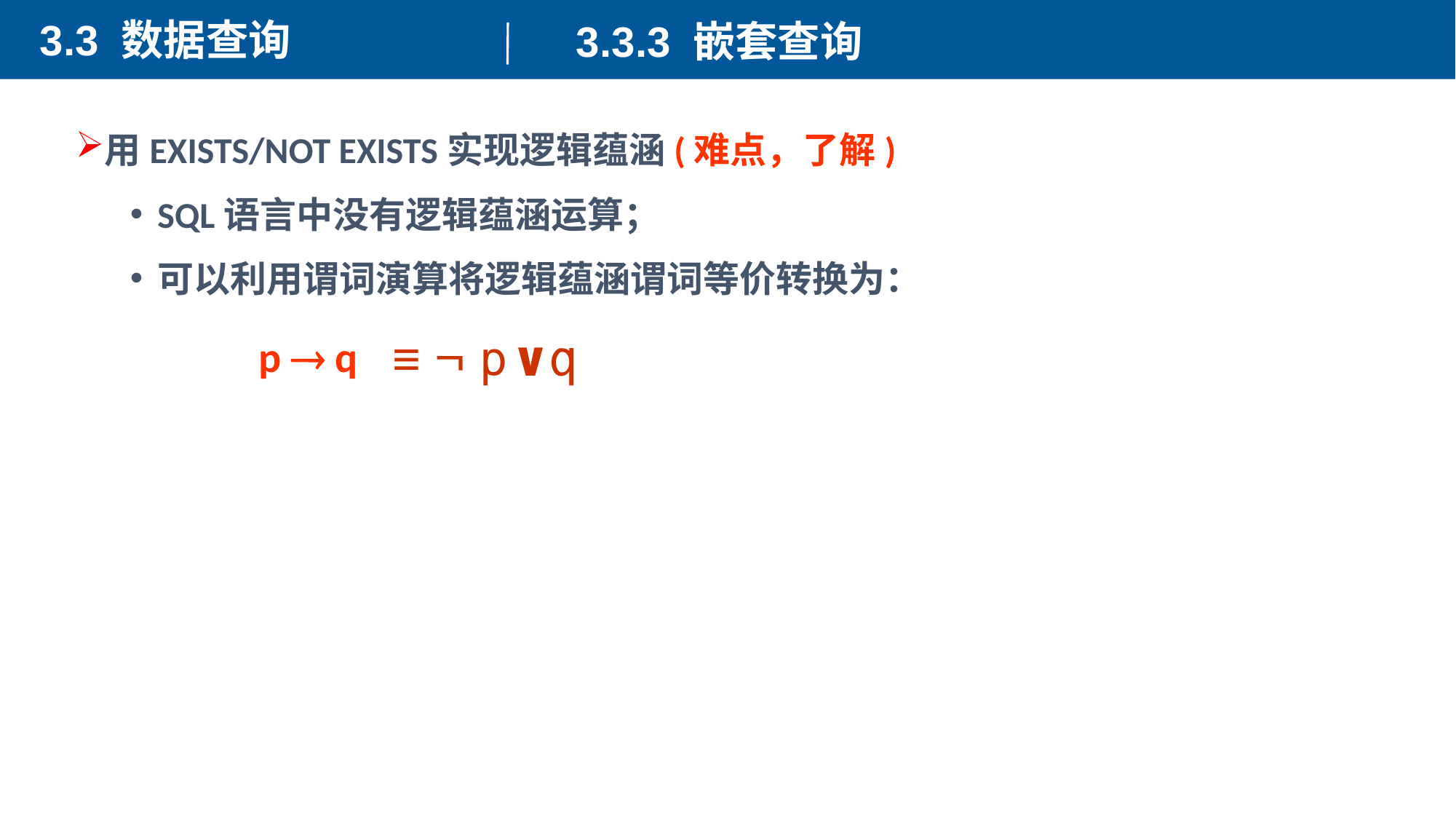

3.3 数据查询
3.3.3 嵌套查询
用EXISTS/NOT EXISTS实现逻辑蕴涵(难点，了解)
SQL语言中没有逻辑蕴涵运算；
可以利用谓词演算将逻辑蕴涵谓词等价转换为：
                   p → q
≡ ¬ p∨q